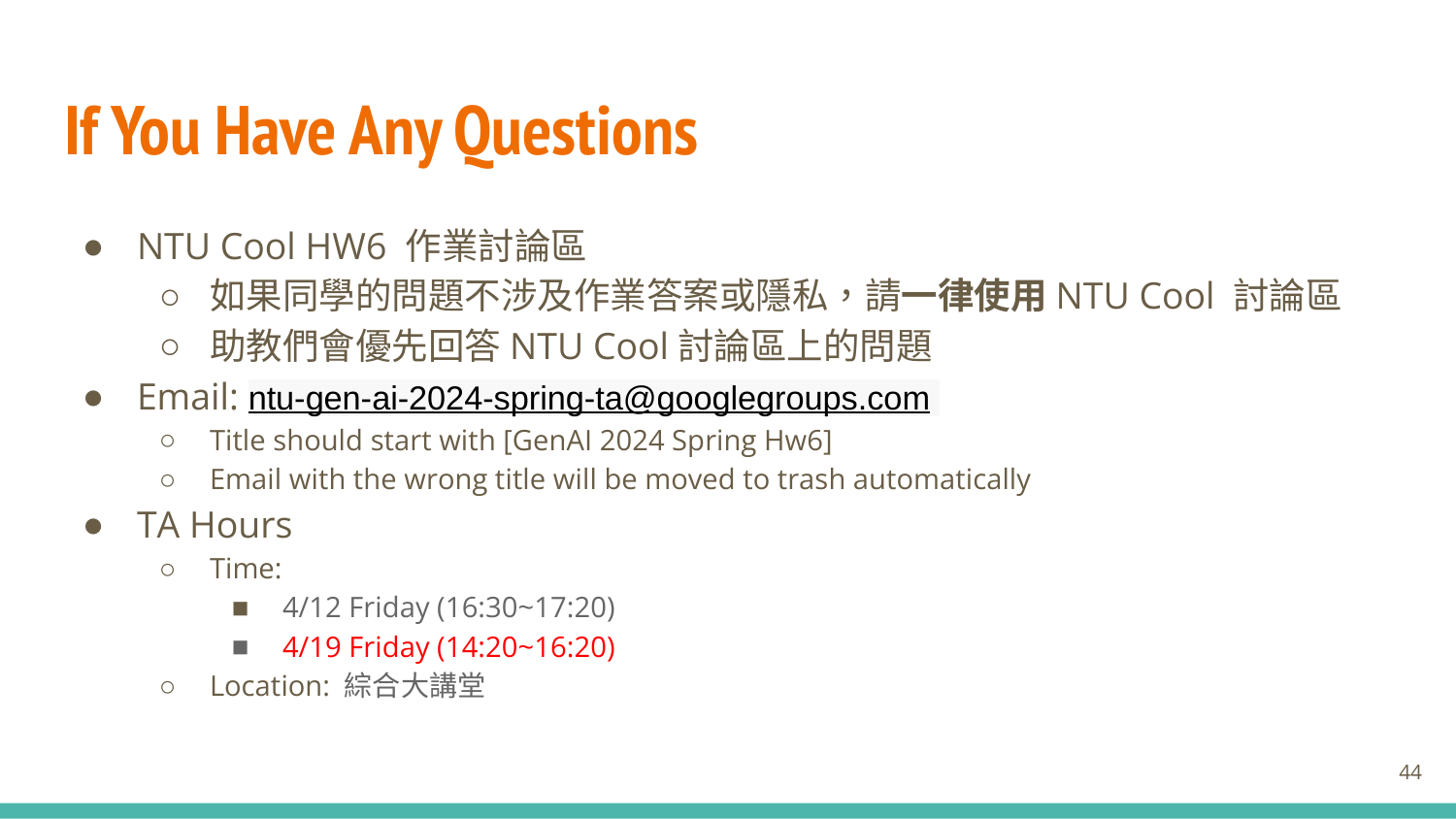

# If You Have Any Questions
NTU Cool HW6 作業討論區
如果同學的問題不涉及作業答案或隱私，請一律使用NTU Cool 討論區
助教們會優先回答NTU Cool討論區上的問題
Email: ntu-gen-ai-2024-spring-ta@googlegroups.com
Title should start with [GenAI 2024 Spring Hw6]
Email with the wrong title will be moved to trash automatically
TA Hours
Time:
4/12 Friday (16:30~17:20)
4/19 Friday (14:20~16:20)
Location: 綜合大講堂
44